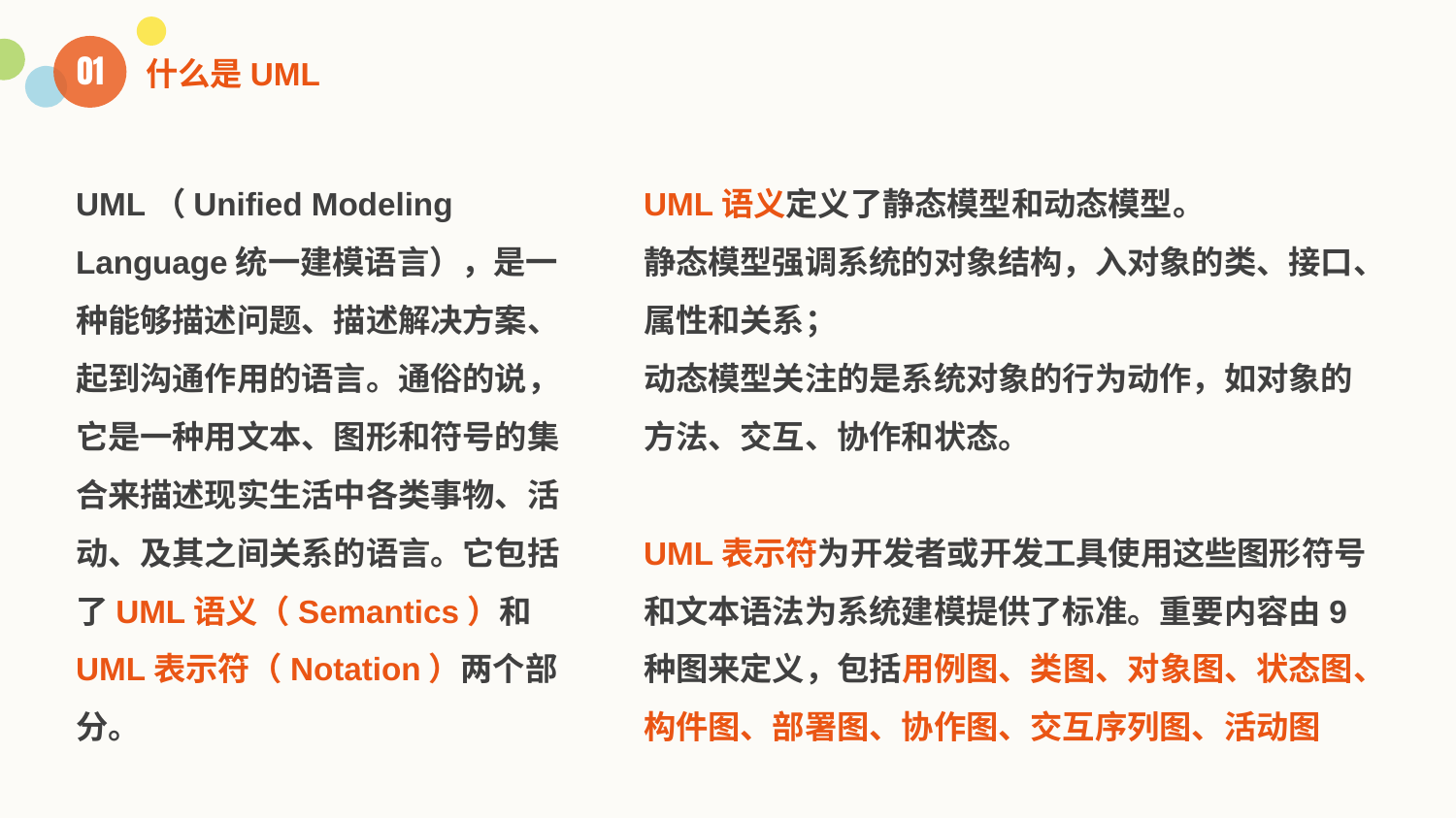

01
什么是UML

UML（Unified Modeling Language统一建模语言），是一种能够描述问题、描述解决方案、起到沟通作用的语言。通俗的说，它是一种用文本、图形和符号的集合来描述现实生活中各类事物、活动、及其之间关系的语言。它包括了UML语义（Semantics）和UML表示符（Notation）两个部分。

UML语义定义了静态模型和动态模型。
静态模型强调系统的对象结构，入对象的类、接口、属性和关系；
动态模型关注的是系统对象的行为动作，如对象的方法、交互、协作和状态。

UML表示符为开发者或开发工具使用这些图形符号和文本语法为系统建模提供了标准。重要内容由9种图来定义，包括用例图、类图、对象图、状态图、构件图、部署图、协作图、交互序列图、活动图